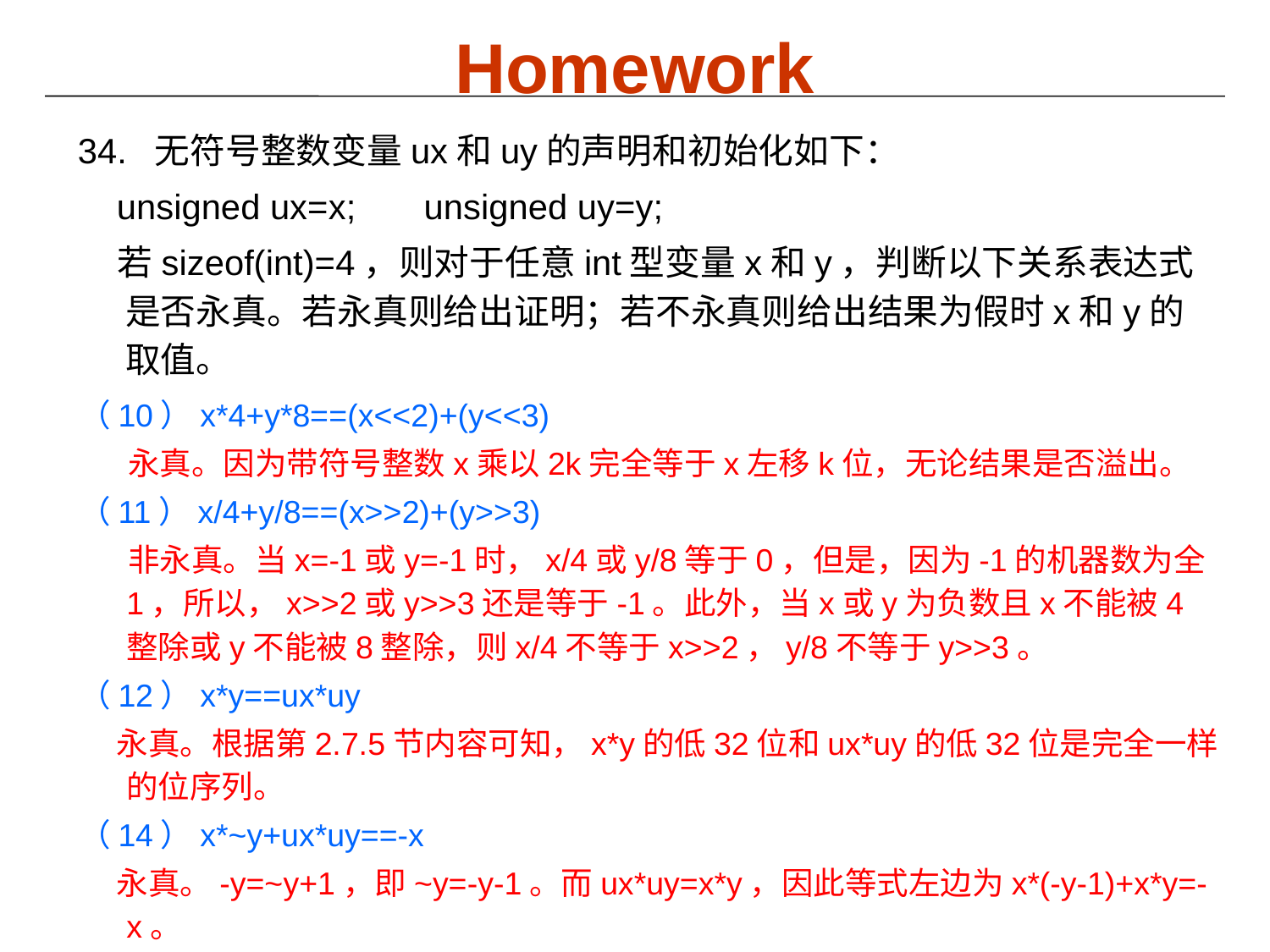

# Homework
34.  无符号整数变量ux和uy的声明和初始化如下：
    unsigned ux=x;       unsigned uy=y;
    若sizeof(int)=4，则对于任意int型变量x和y，判断以下关系表达式是否永真。若永真则给出证明；若不永真则给出结果为假时x和y的取值。
（10）x*4+y*8==(x<<2)+(y<<3)
永真。因为带符号整数x乘以2k完全等于x左移k位，无论结果是否溢出。
（11）x/4+y/8==(x>>2)+(y>>3)
非永真。当x=-1或y=-1时，x/4或y/8等于0，但是，因为-1的机器数为全1，所以，x>>2或y>>3还是等于-1。此外，当x或y为负数且x不能被4整除或y不能被8整除，则x/4不等于x>>2，y/8不等于y>>3。
（12）x*y==ux*uy
永真。根据第2.7.5节内容可知，x*y的低32位和ux*uy的低32位是完全一样的位序列。
（14）x*~y+ux*uy==-x
永真。-y=~y+1，即~y=-y-1。而ux*uy=x*y，因此等式左边为x*(-y-1)+x*y=-x。